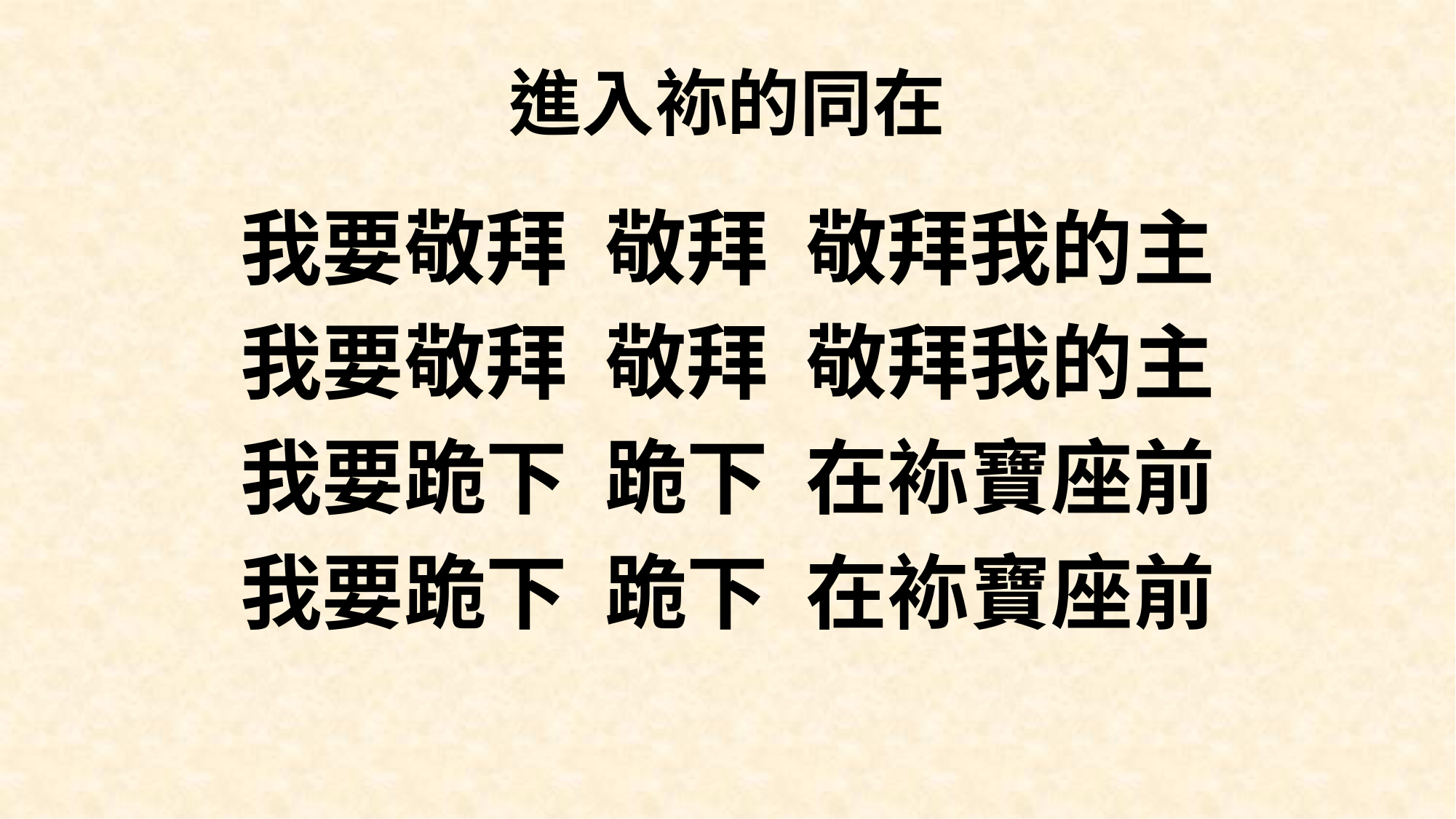

# 進入袮的同在
我要敬拜  敬拜  敬拜我的主
我要敬拜  敬拜  敬拜我的主
我要跪下  跪下  在袮寶座前
我要跪下  跪下  在袮寶座前